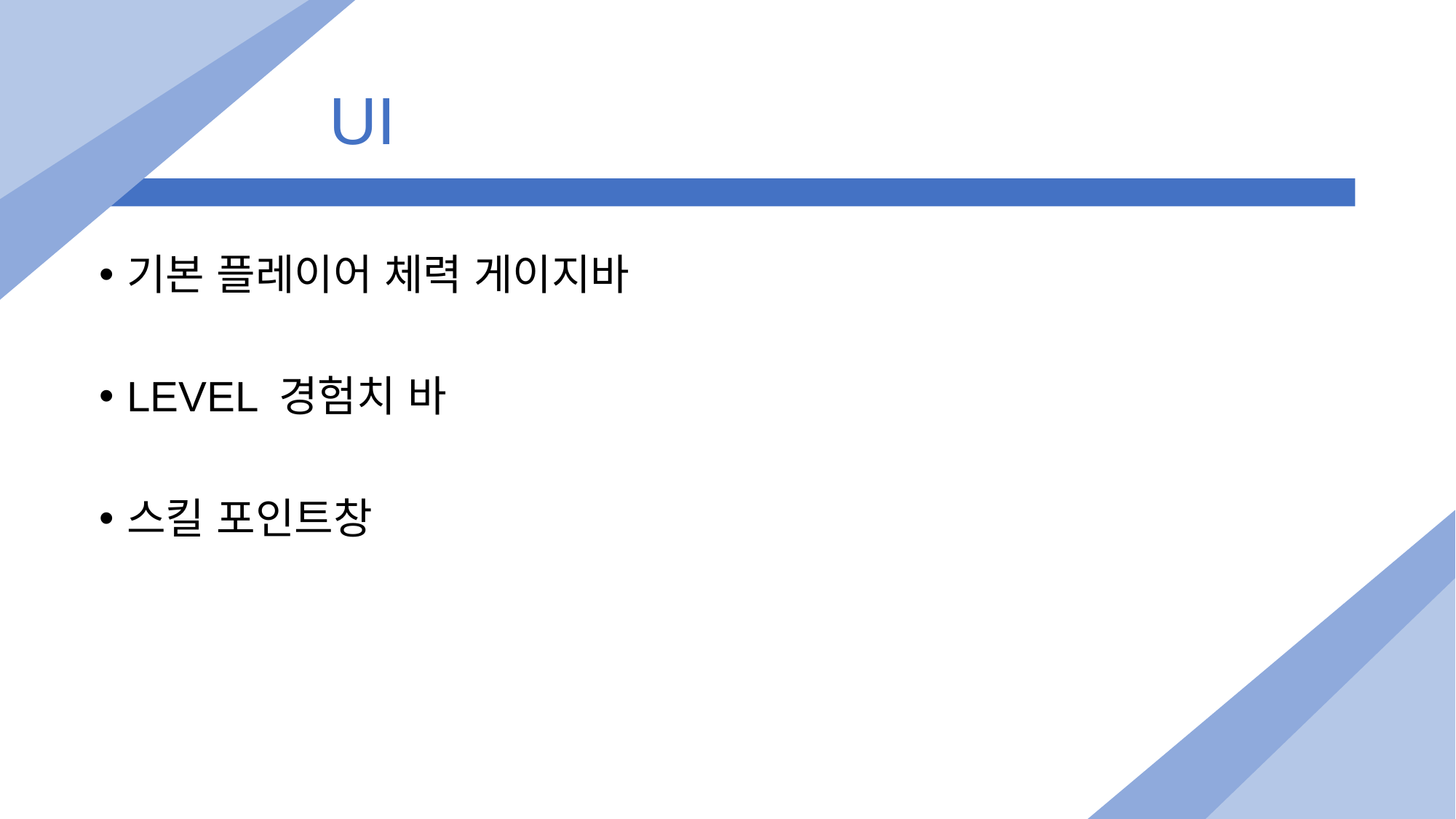

# UI

기본 플레이어 체력 게이지바

LEVEL 경험치 바

스킬 포인트창